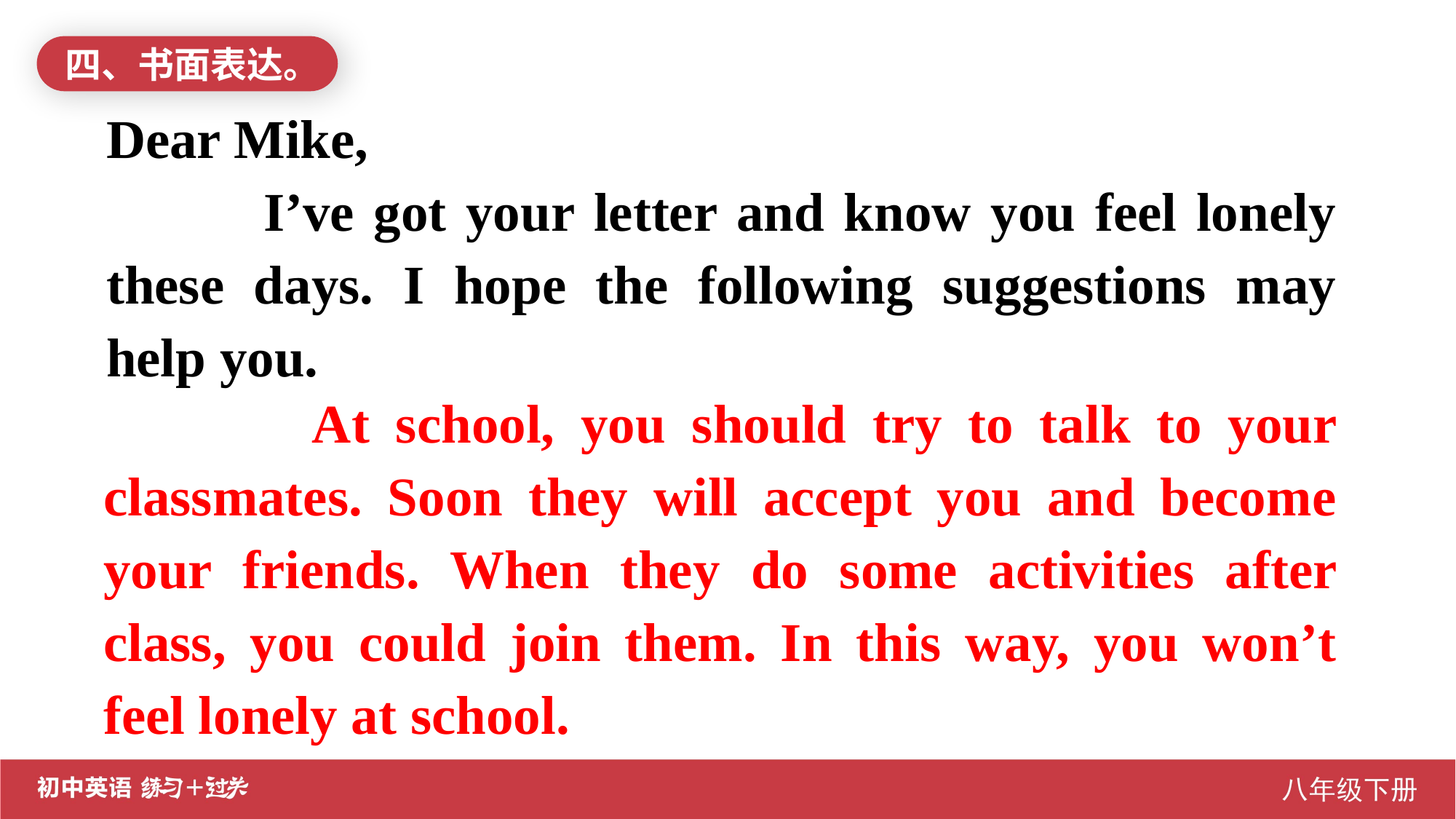

四、书面表达。
Dear Mike,
        I’ve got your letter and know you feel lonely these days. I hope the following suggestions may help you.
        At school, you should try to talk to your classmates. Soon they will accept you and become your friends. When they do some activities after class, you could join them. In this way, you won’t feel lonely at school.